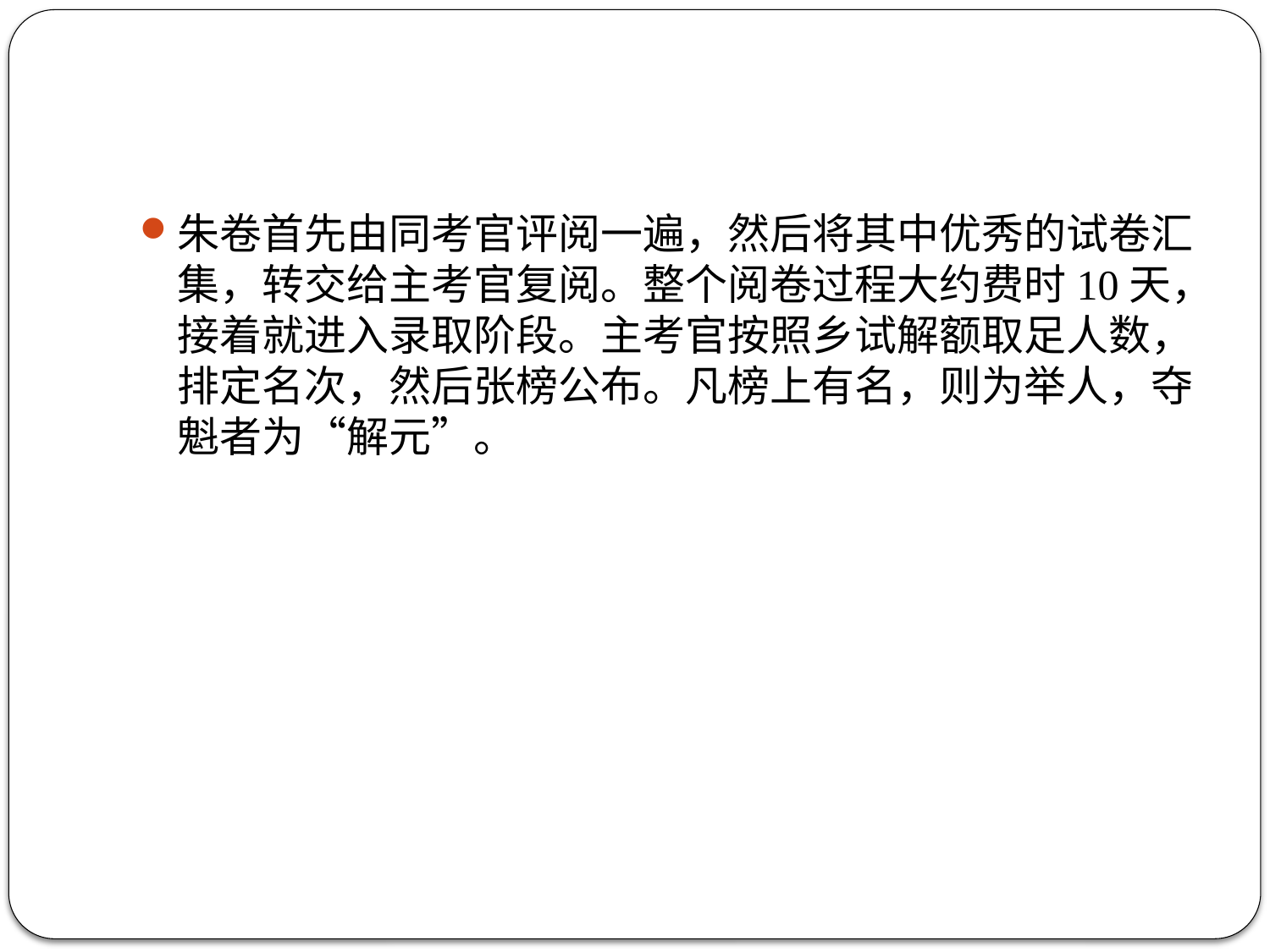

#
朱卷首先由同考官评阅一遍，然后将其中优秀的试卷汇集，转交给主考官复阅。整个阅卷过程大约费时10天，接着就进入录取阶段。主考官按照乡试解额取足人数，排定名次，然后张榜公布。凡榜上有名，则为举人，夺魁者为“解元”。